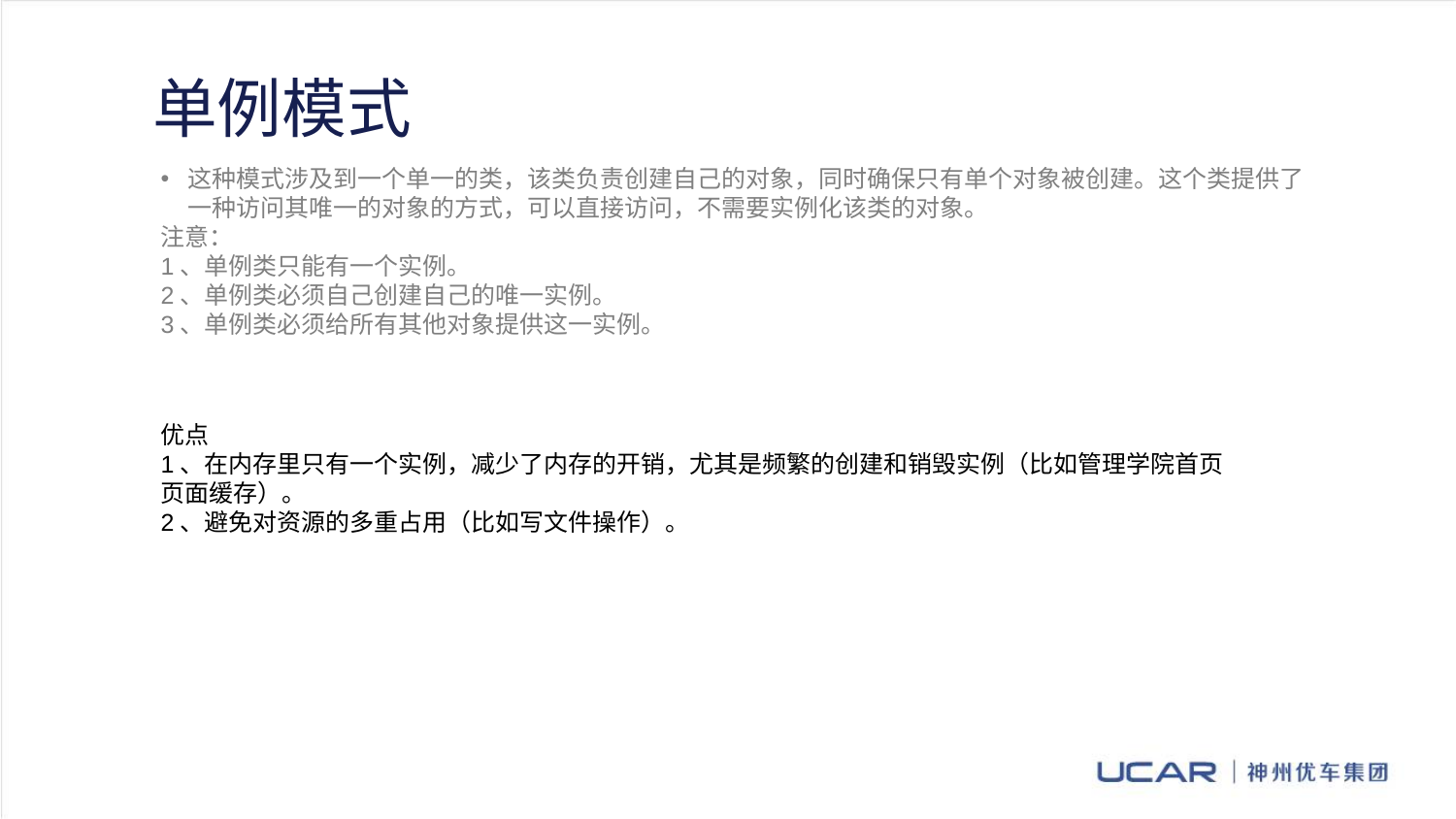

单例模式
这种模式涉及到一个单一的类，该类负责创建自己的对象，同时确保只有单个对象被创建。这个类提供了一种访问其唯一的对象的方式，可以直接访问，不需要实例化该类的对象。
注意：
1、单例类只能有一个实例。
2、单例类必须自己创建自己的唯一实例。
3、单例类必须给所有其他对象提供这一实例。

优点
1、在内存里只有一个实例，减少了内存的开销，尤其是频繁的创建和销毁实例（比如管理学院首页页面缓存）。
2、避免对资源的多重占用（比如写文件操作）。